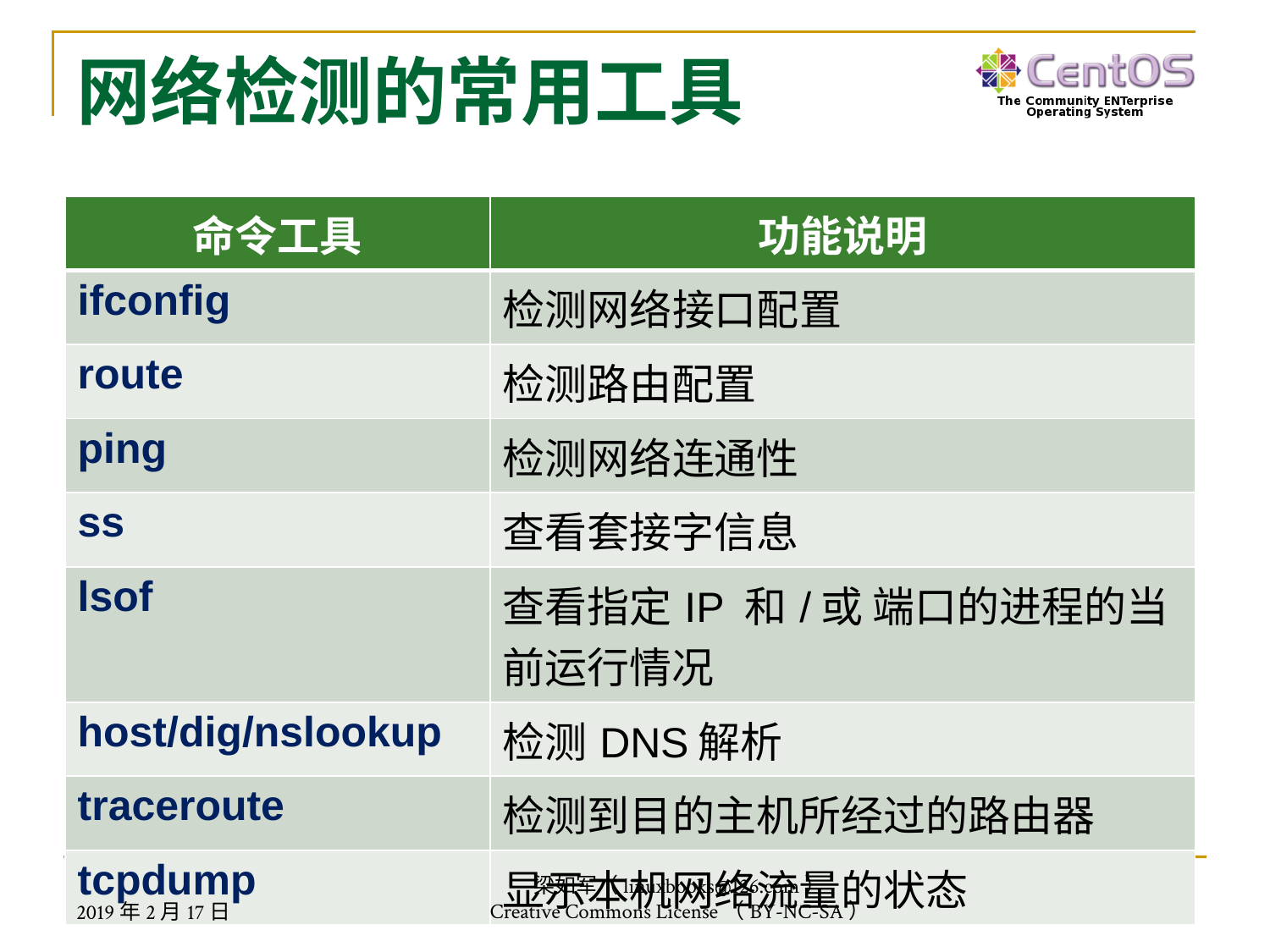

# 网络检测的常用工具
| 命令工具 | 功能说明 |
| --- | --- |
| ifconfig | 检测网络接口配置 |
| route | 检测路由配置 |
| ping | 检测网络连通性 |
| ss | 查看套接字信息 |
| lsof | 查看指定IP 和/或 端口的进程的当前运行情况 |
| host/dig/nslookup | 检测DNS解析 |
| traceroute | 检测到目的主机所经过的路由器 |
| tcpdump | 显示本机网络流量的状态 |
梁如军（linuxbooks@126.com）
Creative Commons License（BY-NC-SA）
2019年2月17日
41